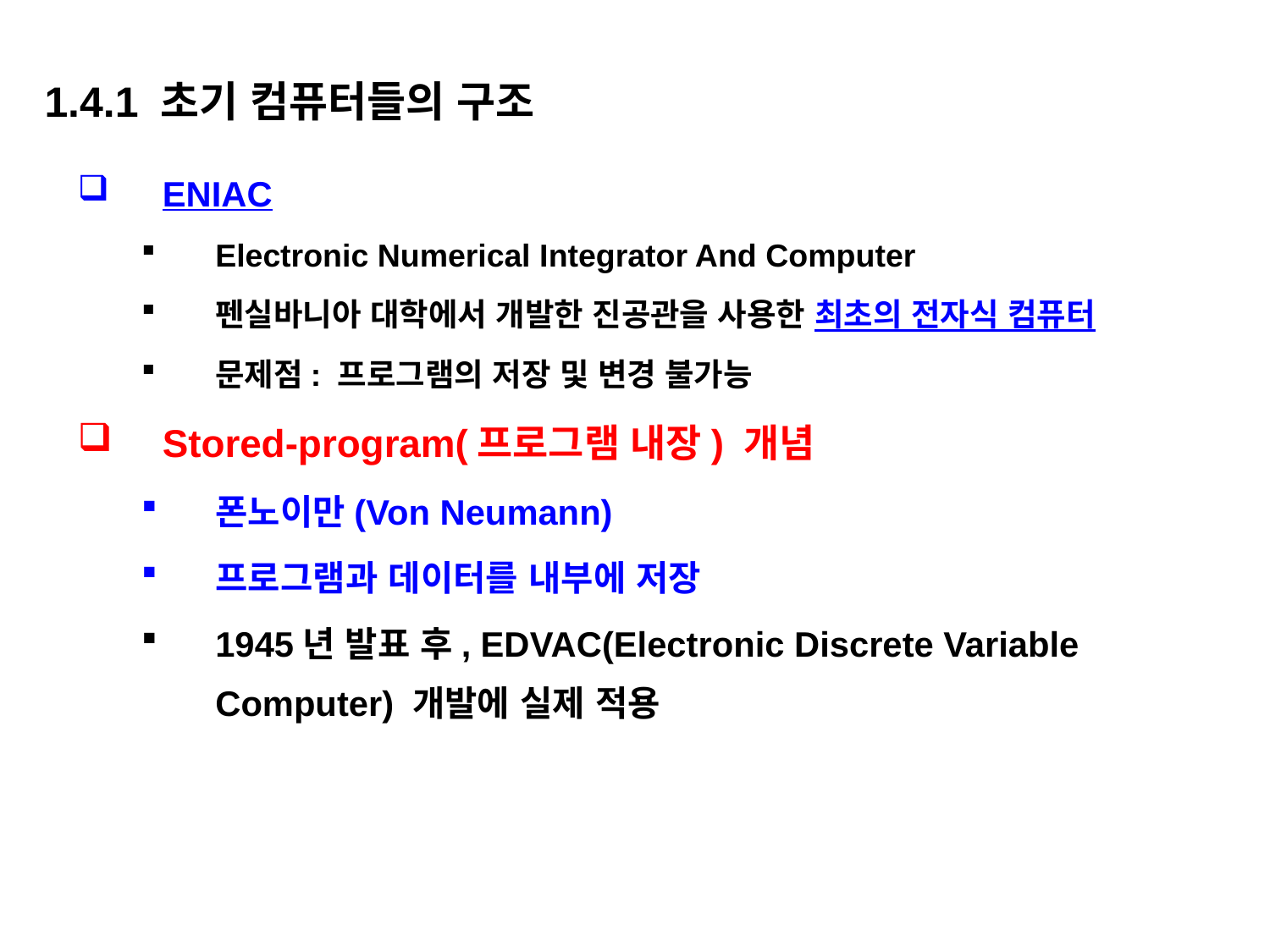

# 1.4.1 초기 컴퓨터들의 구조
ENIAC
Electronic Numerical Integrator And Computer
펜실바니아 대학에서 개발한 진공관을 사용한 최초의 전자식 컴퓨터
문제점: 프로그램의 저장 및 변경 불가능
Stored-program(프로그램 내장) 개념
폰노이만(Von Neumann)
프로그램과 데이터를 내부에 저장
1945년 발표 후, EDVAC(Electronic Discrete Variable Computer) 개발에 실제 적용